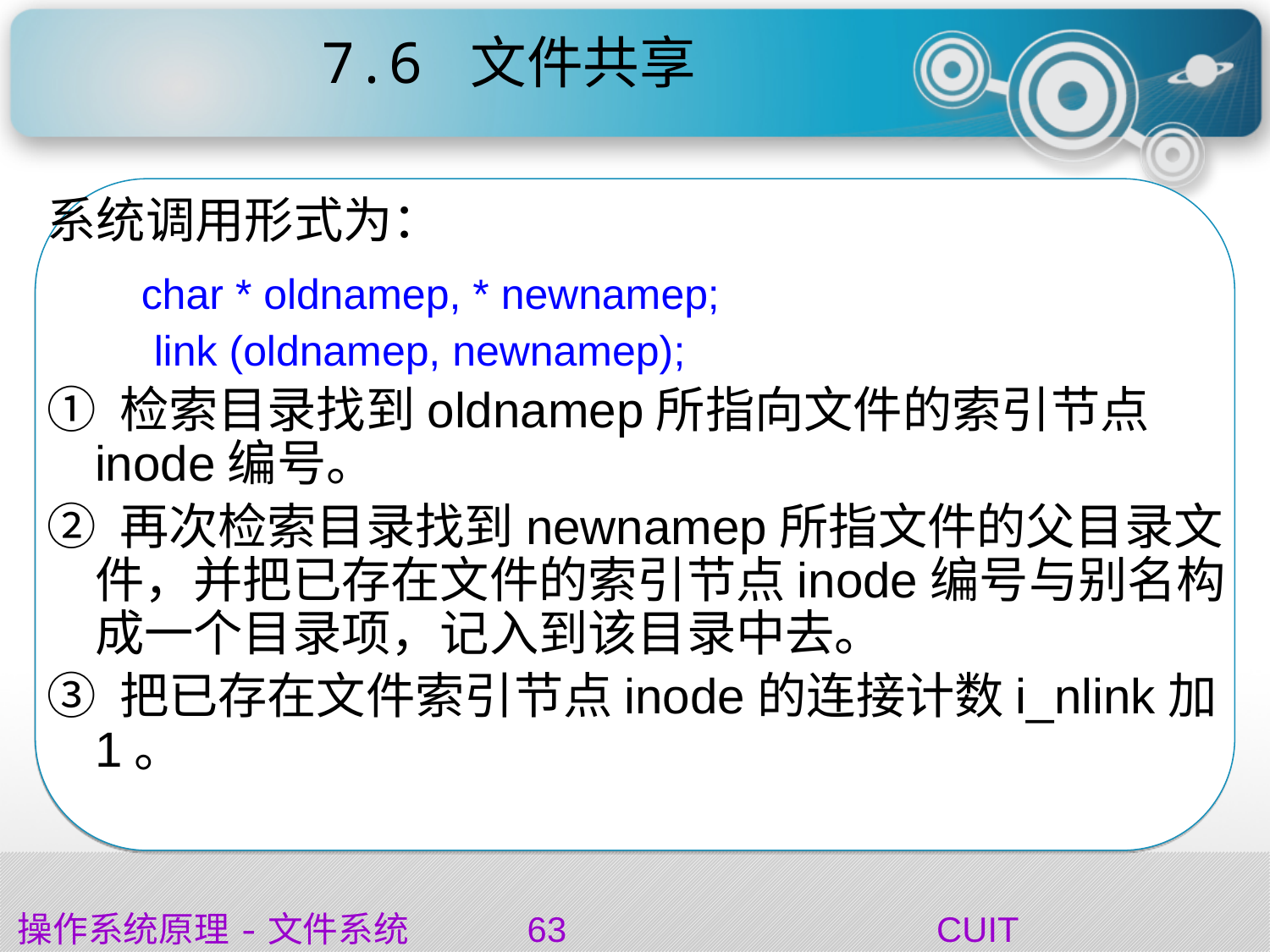

# 7.6 文件共享
系统调用形式为：
      char * oldnamep, * newnamep;
         link (oldnamep, newnamep);
① 检索目录找到oldnamep所指向文件的索引节点inode编号。
② 再次检索目录找到newnamep所指文件的父目录文件，并把已存在文件的索引节点inode编号与别名构成一个目录项，记入到该目录中去。
③ 把已存在文件索引节点inode的连接计数i_nlink加1。